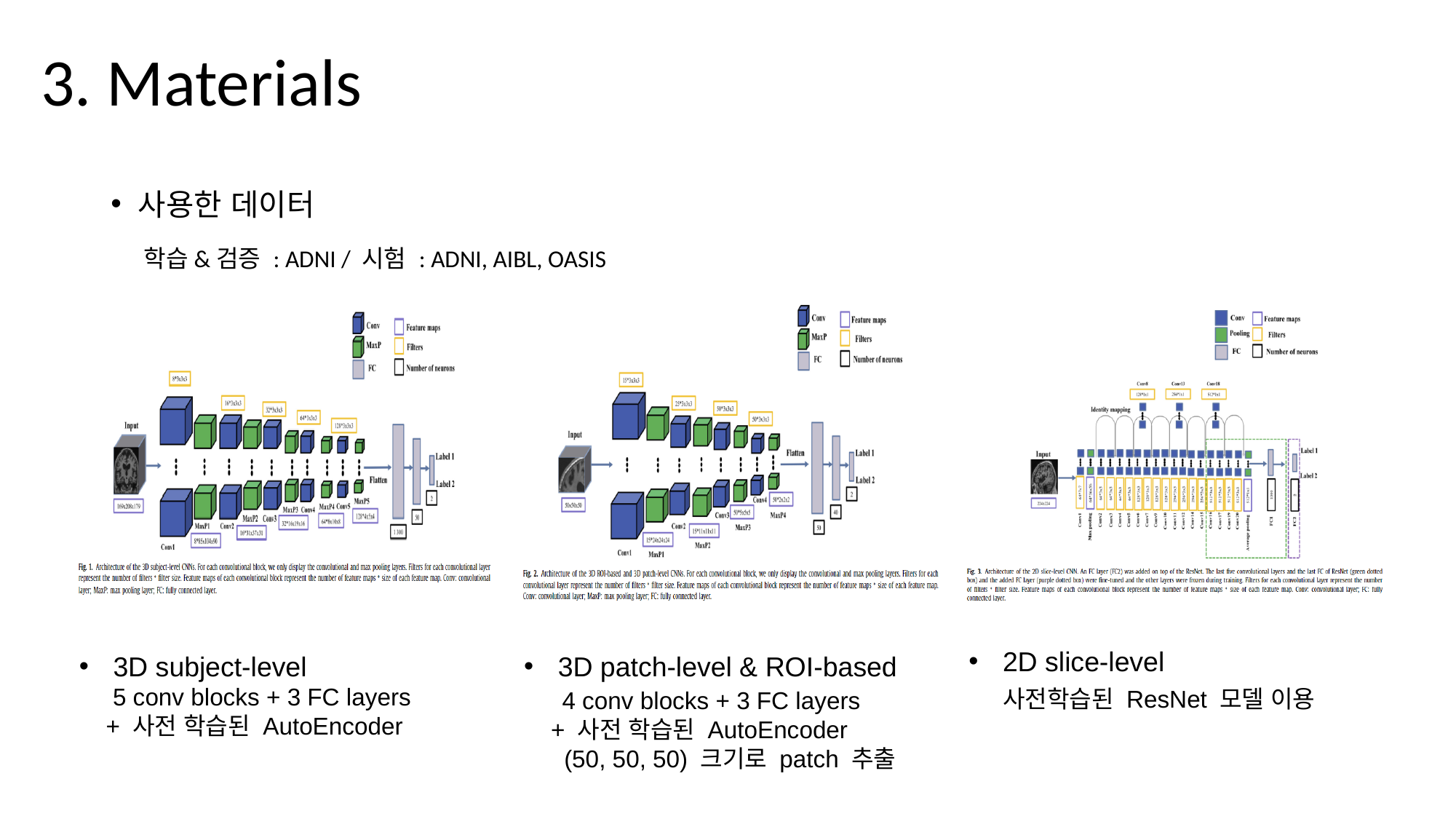

# 3. Materials
사용한 데이터
   학습&검증 : ADNI / 시험 : ADNI, AIBL, OASIS

2D slice-level
    사전학습된 ResNet 모델 이용
3D subject-level
     5 conv blocks + 3 FC layers
    + 사전 학습된 AutoEncoder
3D patch-level & ROI-based
     4 conv blocks + 3 FC layers
    + 사전 학습된 AutoEncoder
      (50, 50, 50) 크기로 patch 추출